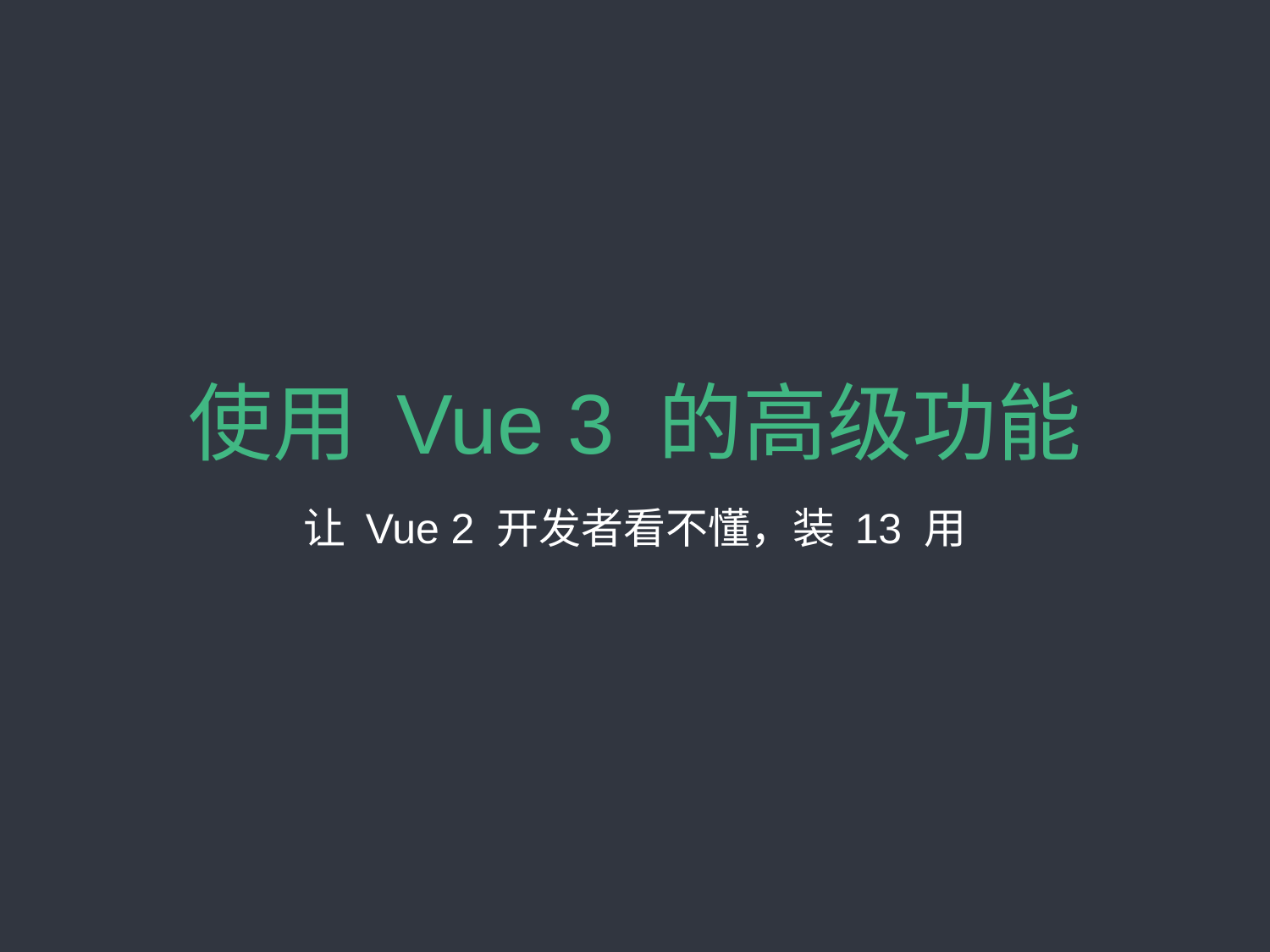

# 使用 Vue 3 的高级功能
让 Vue 2 开发者看不懂，装 13 用